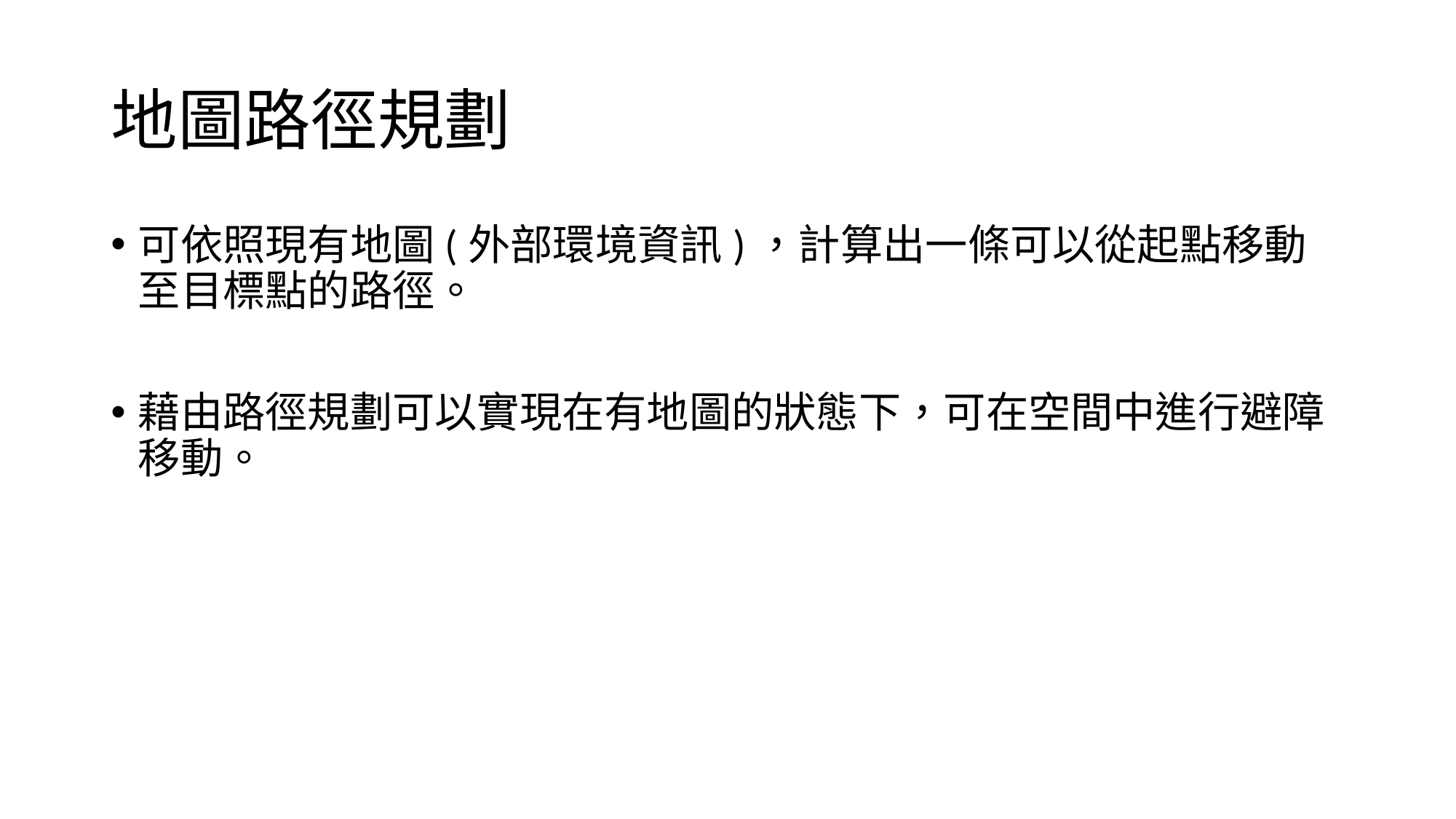

# 地圖路徑規劃
可依照現有地圖(外部環境資訊)，計算出一條可以從起點移動至目標點的路徑。

藉由路徑規劃可以實現在有地圖的狀態下，可在空間中進行避障移動。